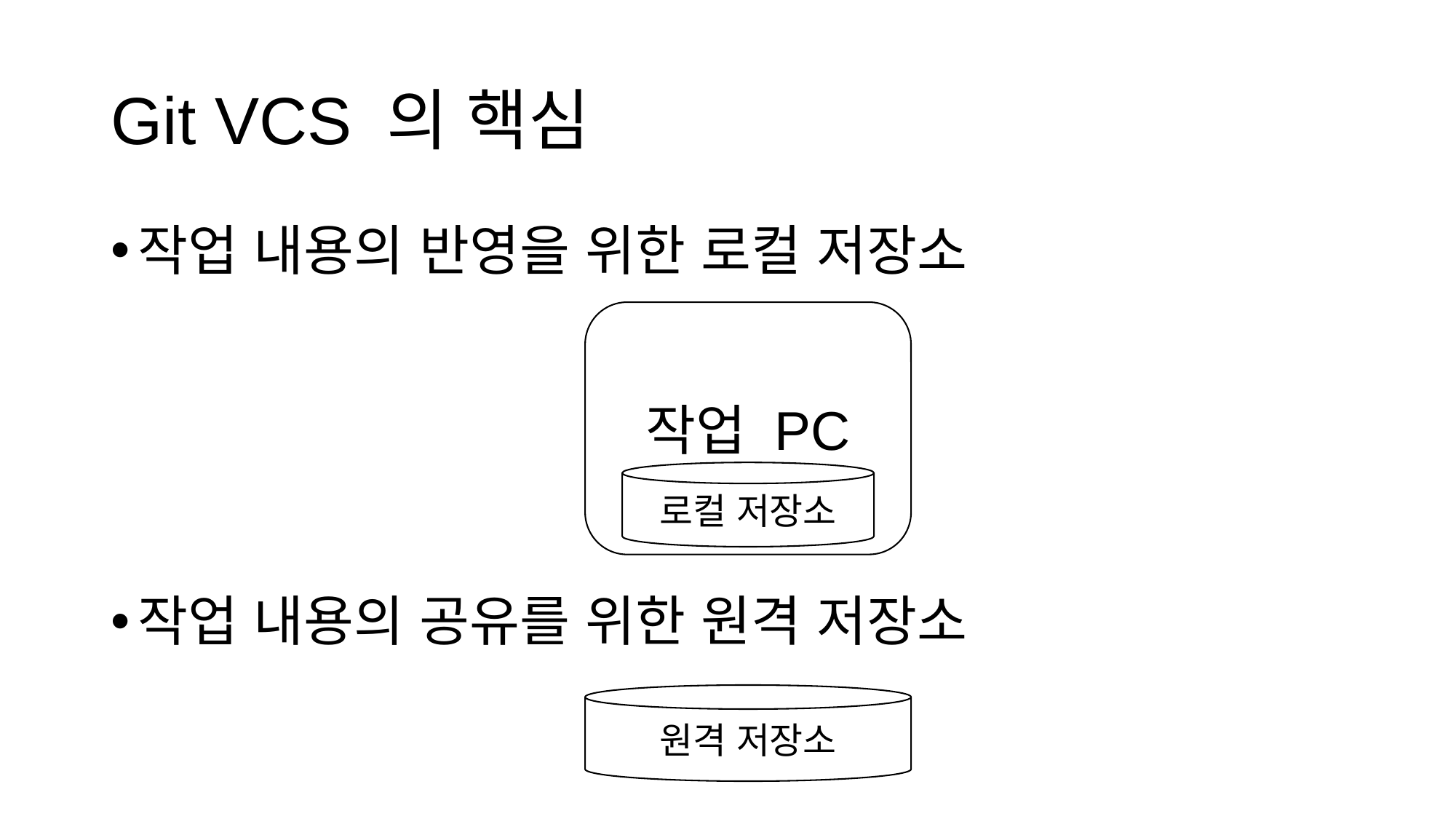

# Git VCS 의 핵심
작업 내용의 반영을 위한 로컬 저장소

작업 내용의 공유를 위한 원격 저장소
작업 PC
로컬 저장소
원격 저장소